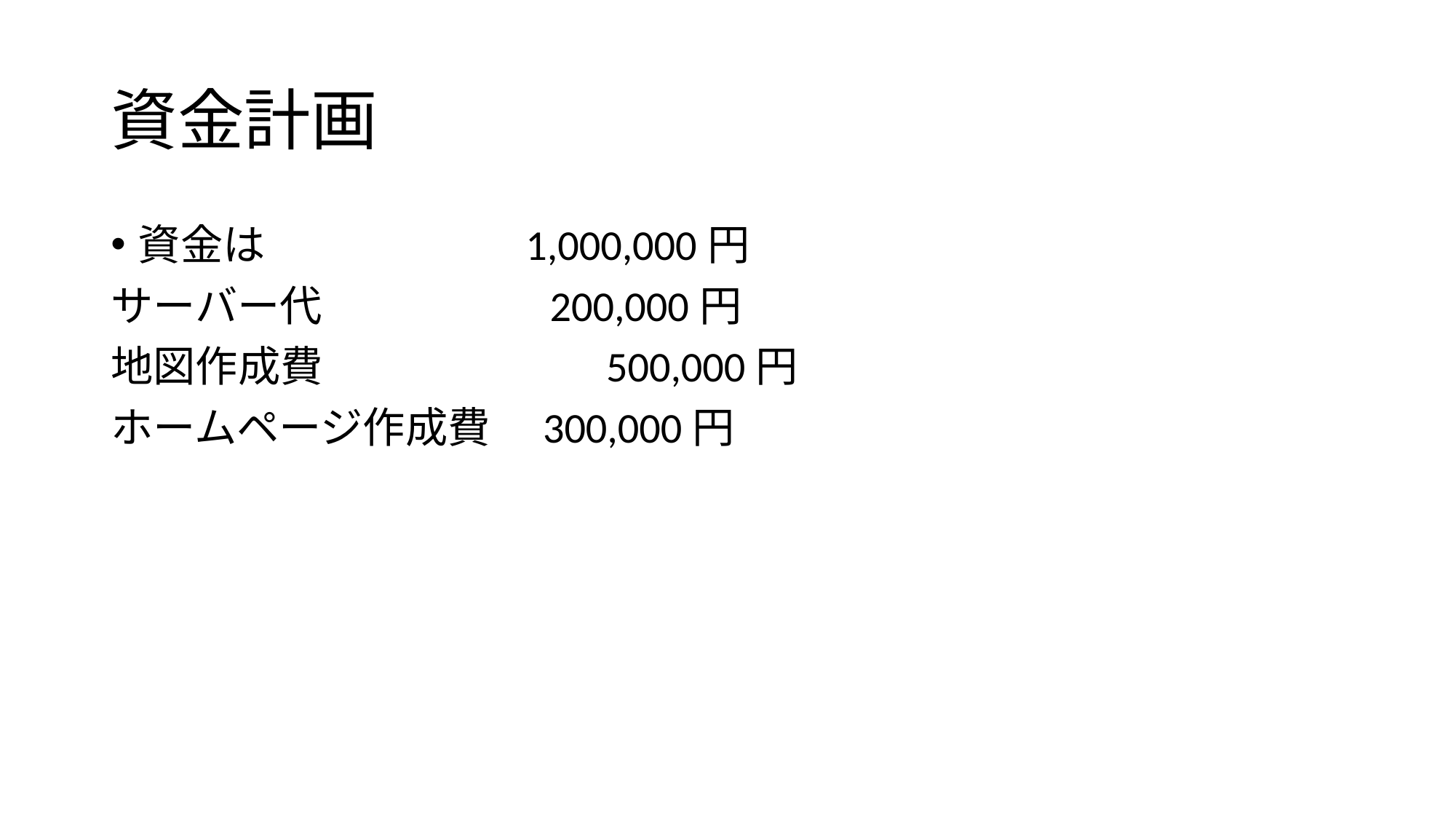

# 資金計画
資金は　　　             1,000,000円
サーバー代　　              200,000円
地図作成費　　　　　　  500,000円
ホームページ作成費　300,000円